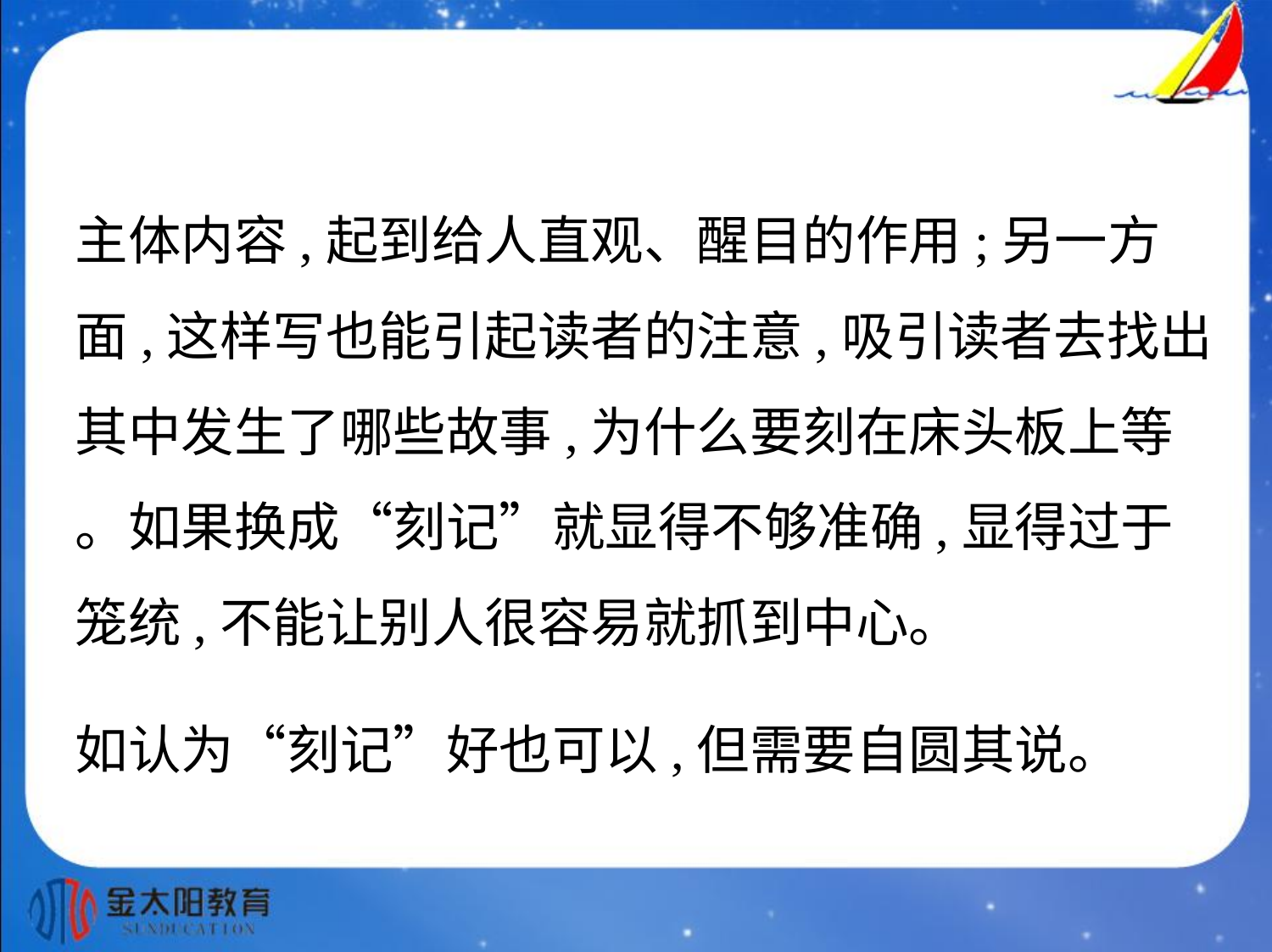

主体内容,起到给人直观、醒目的作用;另一方
面,这样写也能引起读者的注意,吸引读者去找出
其中发生了哪些故事,为什么要刻在床头板上等
。如果换成“刻记”就显得不够准确,显得过于
笼统,不能让别人很容易就抓到中心。
如认为“刻记”好也可以,但需要自圆其说。